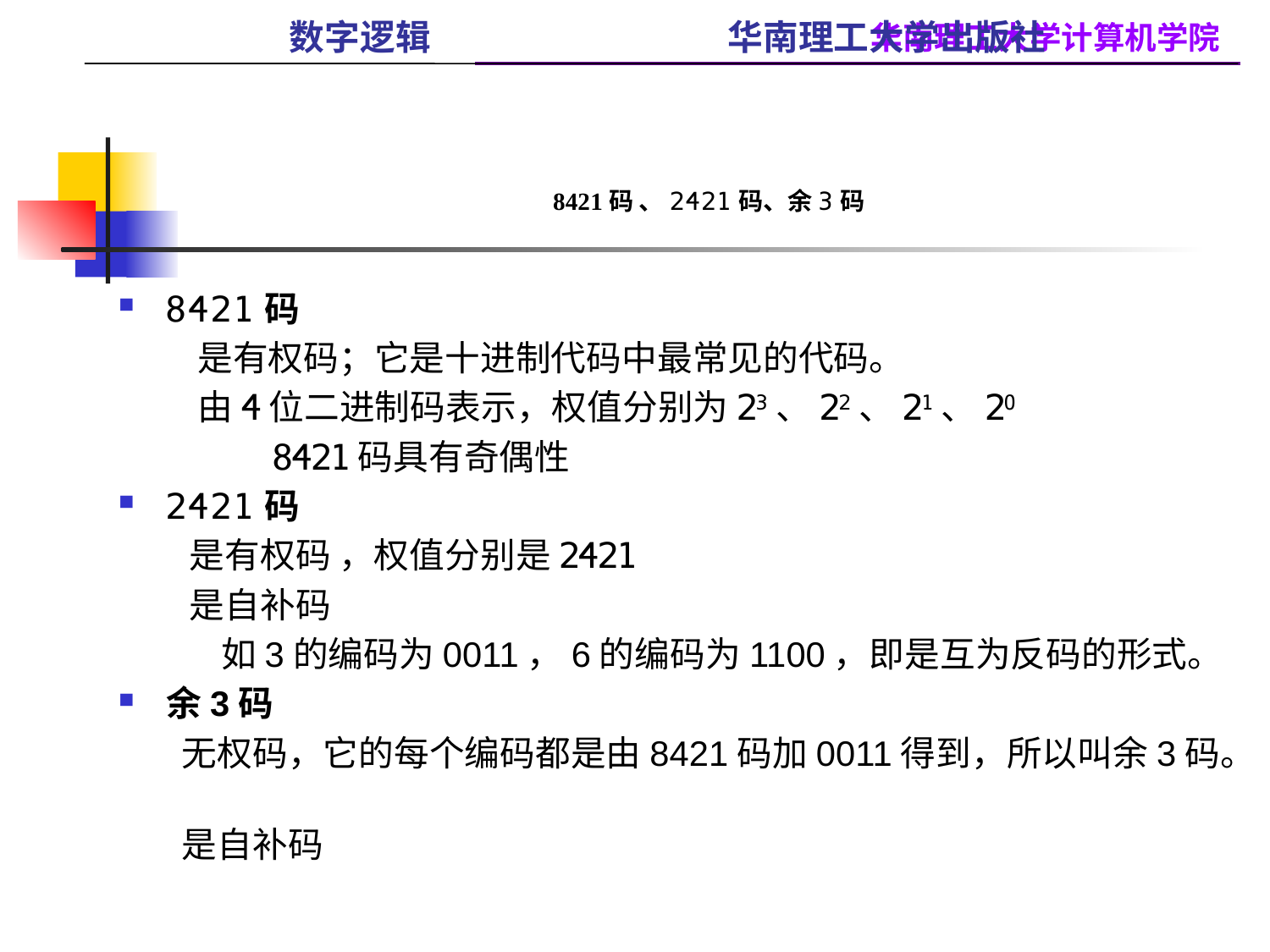

数字逻辑                                     华南理工大学出版社

#
8421码 、2421码、余3码
8421码
         是有权码；它是十进制代码中最常见的代码。
         由4位二进制码表示，权值分别为23、22、21、20
              8421码具有奇偶性
2421码
        是有权码 ，权值分别是2421
        是自补码
            如3的编码为0011，6的编码为1100，即是互为反码的形式。
余3码
       无权码，它的每个编码都是由8421码加0011得到，所以叫余3码。
       是自补码